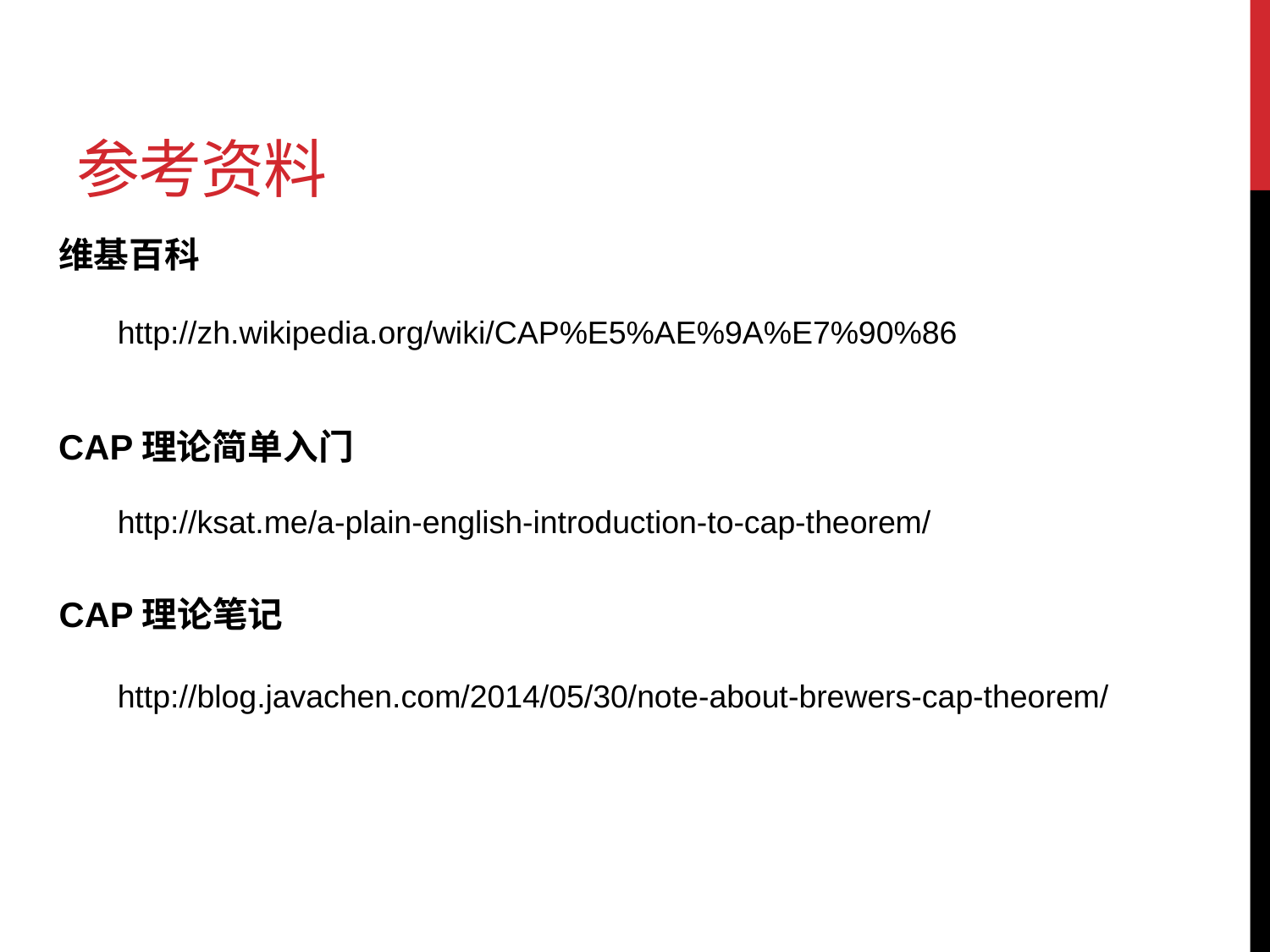

# 参考资料
维基百科
http://zh.wikipedia.org/wiki/CAP%E5%AE%9A%E7%90%86
CAP理论简单入门
http://ksat.me/a-plain-english-introduction-to-cap-theorem/
CAP理论笔记
http://blog.javachen.com/2014/05/30/note-about-brewers-cap-theorem/